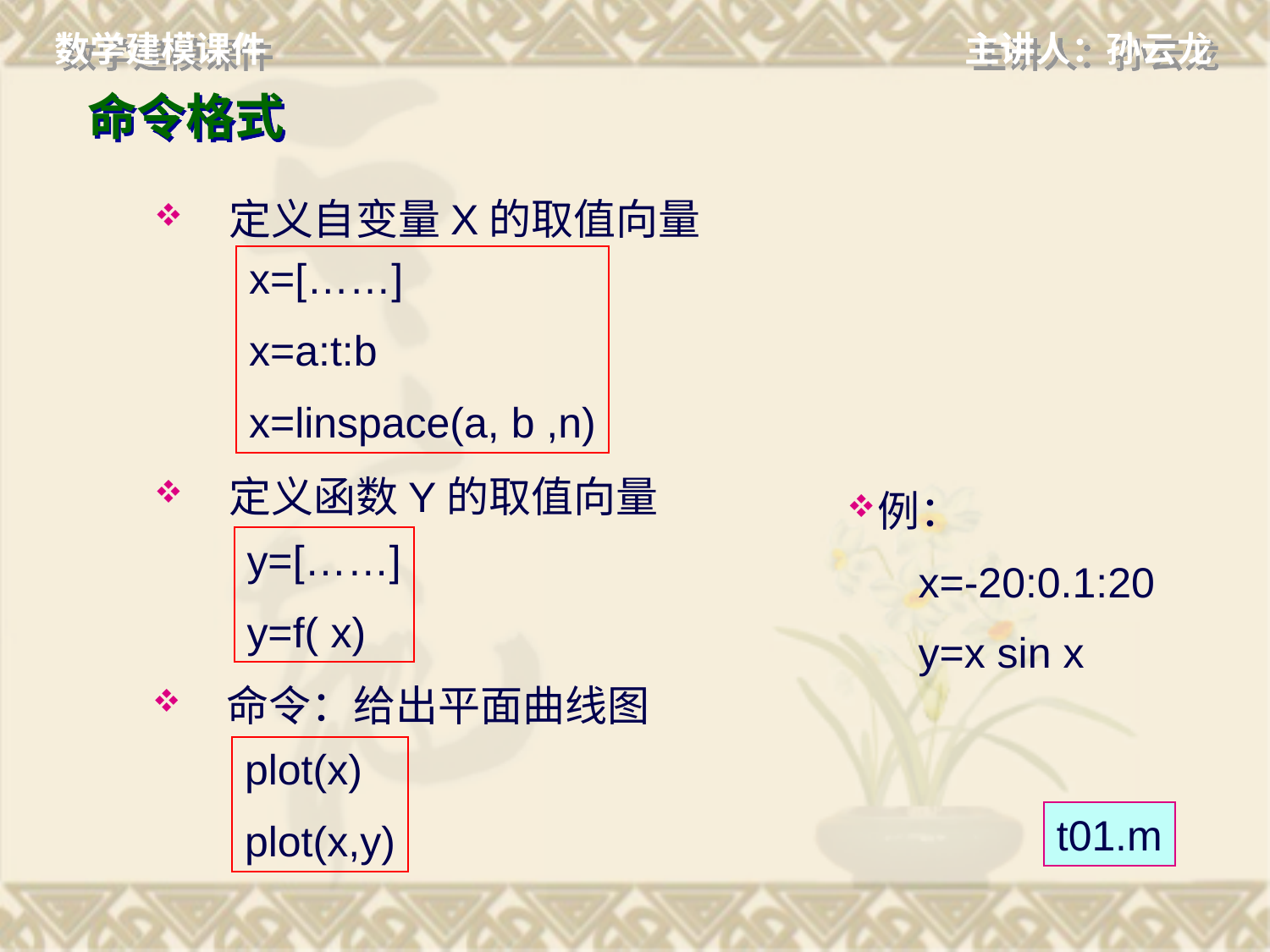

# 命令格式
定义自变量X的取值向量
x=[……]
x=a:t:b
x=linspace(a, b ,n)
定义函数Y的取值向量
例：
      x=-20:0.1:20
      y=x sin x
y=[……]
y=f( x)
命令：给出平面曲线图
plot(x)
plot(x,y)
t01.m